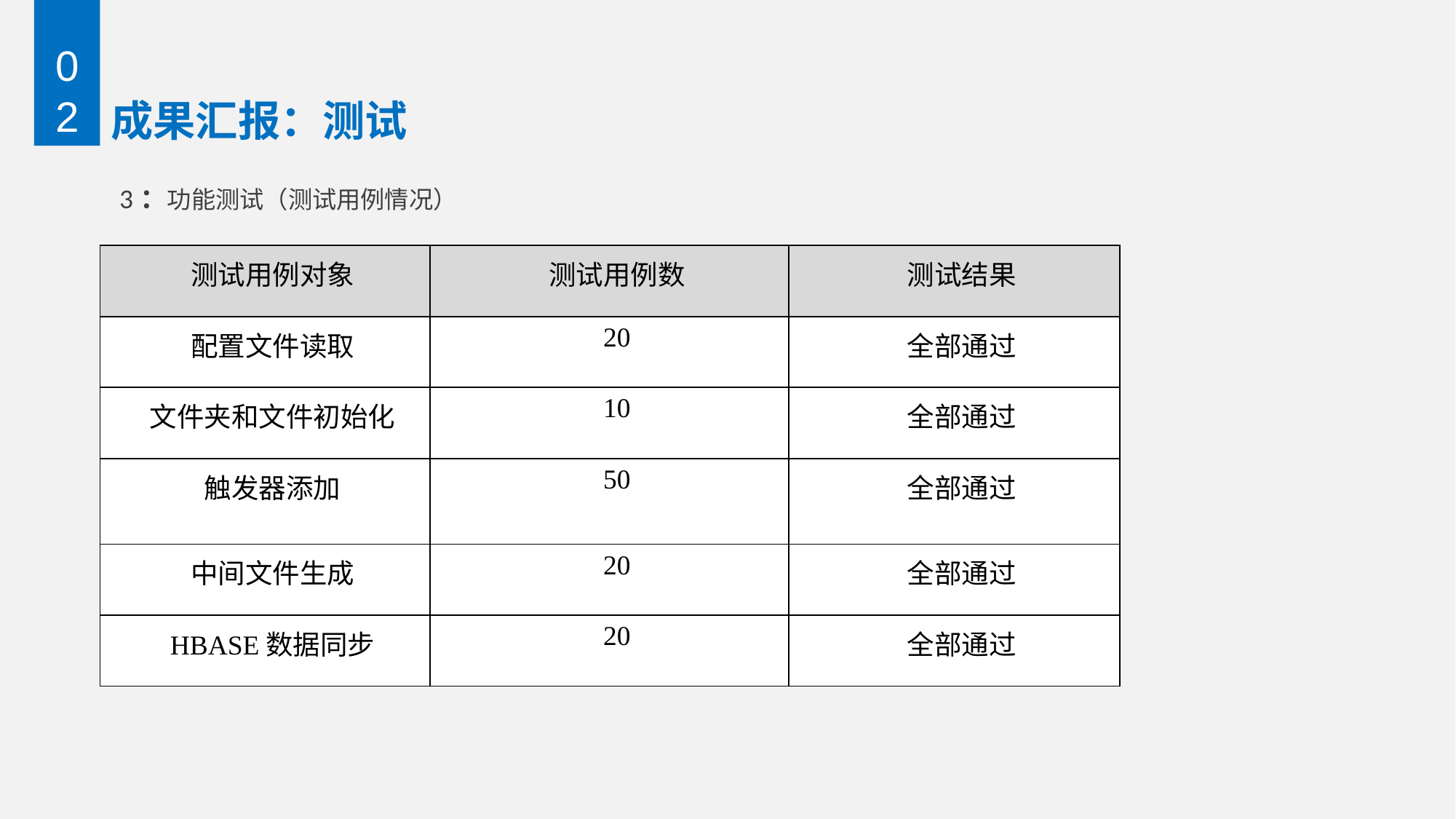

02
# 成果汇报：测试
3：功能测试（测试用例情况）

| 测试用例对象 | 测试用例数 | 测试结果 |
| --- | --- | --- |
| 配置文件读取 | 20 | 全部通过 |
| 文件夹和文件初始化 | 10 | 全部通过 |
| 触发器添加 | 50 | 全部通过 |
| 中间文件生成 | 20 | 全部通过 |
| HBASE数据同步 | 20 | 全部通过 |